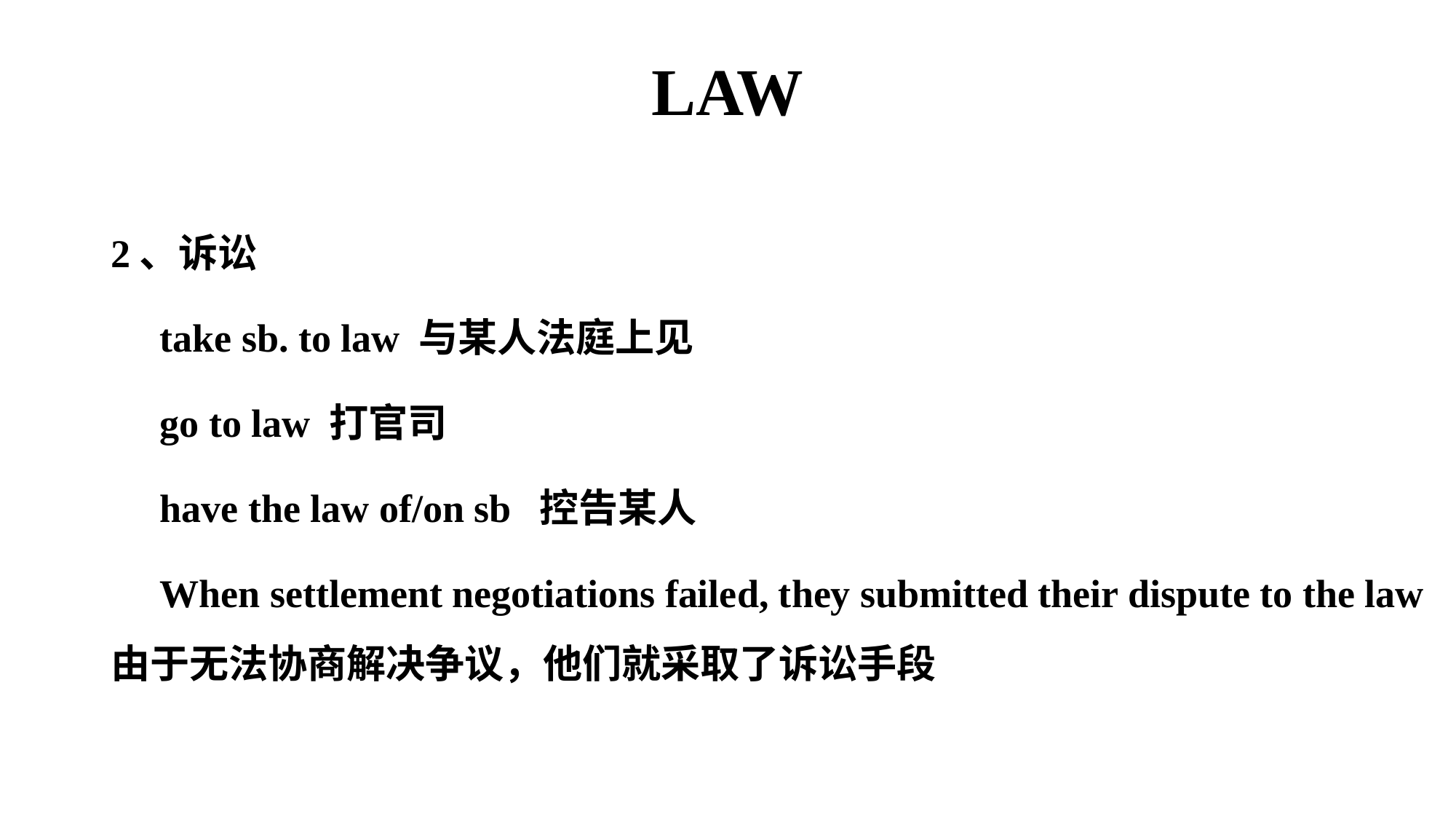

# LAW
2、诉讼
     take sb. to law 与某⼈法庭上见
     go to law 打官司
     have the law of/on sb  控告某⼈
     When settlement negotiations failed, they submitted their dispute to the law 由于⽆法协商解决争议，他们就采取了诉讼⼿段